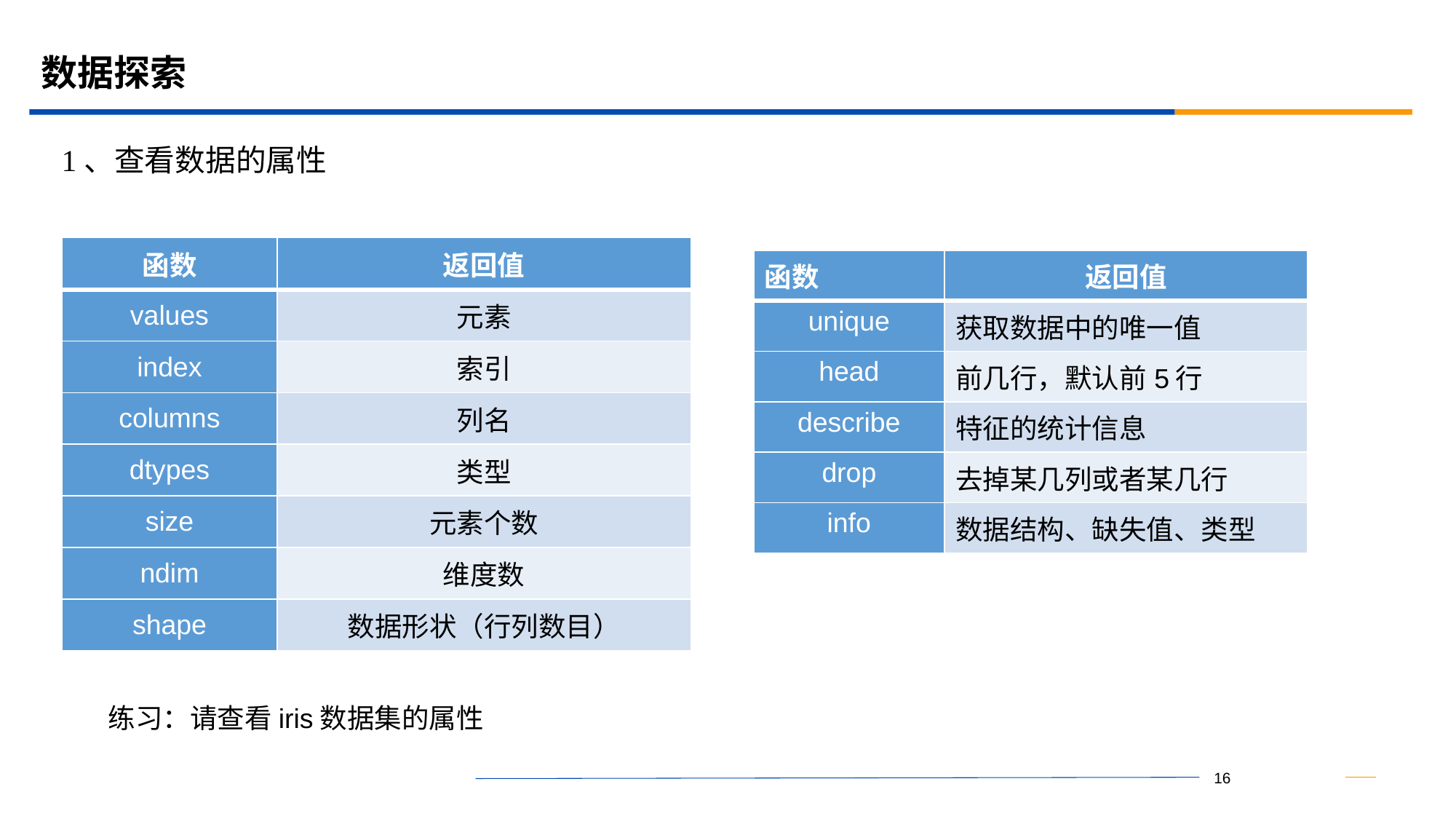

# 数据探索
1、查看数据的属性
| 函数 | 返回值 |
| --- | --- |
| values | 元素 |
| index | 索引 |
| columns | 列名 |
| dtypes | 类型 |
| size | 元素个数 |
| ndim | 维度数 |
| shape | 数据形状（行列数目） |
| 函数 | 返回值 |
| --- | --- |
| unique | 获取数据中的唯一值 |
| head | 前几行，默认前5行 |
| describe | 特征的统计信息 |
| drop | 去掉某几列或者某几行 |
| info | 数据结构、缺失值、类型 |
练习：请查看iris数据集的属性